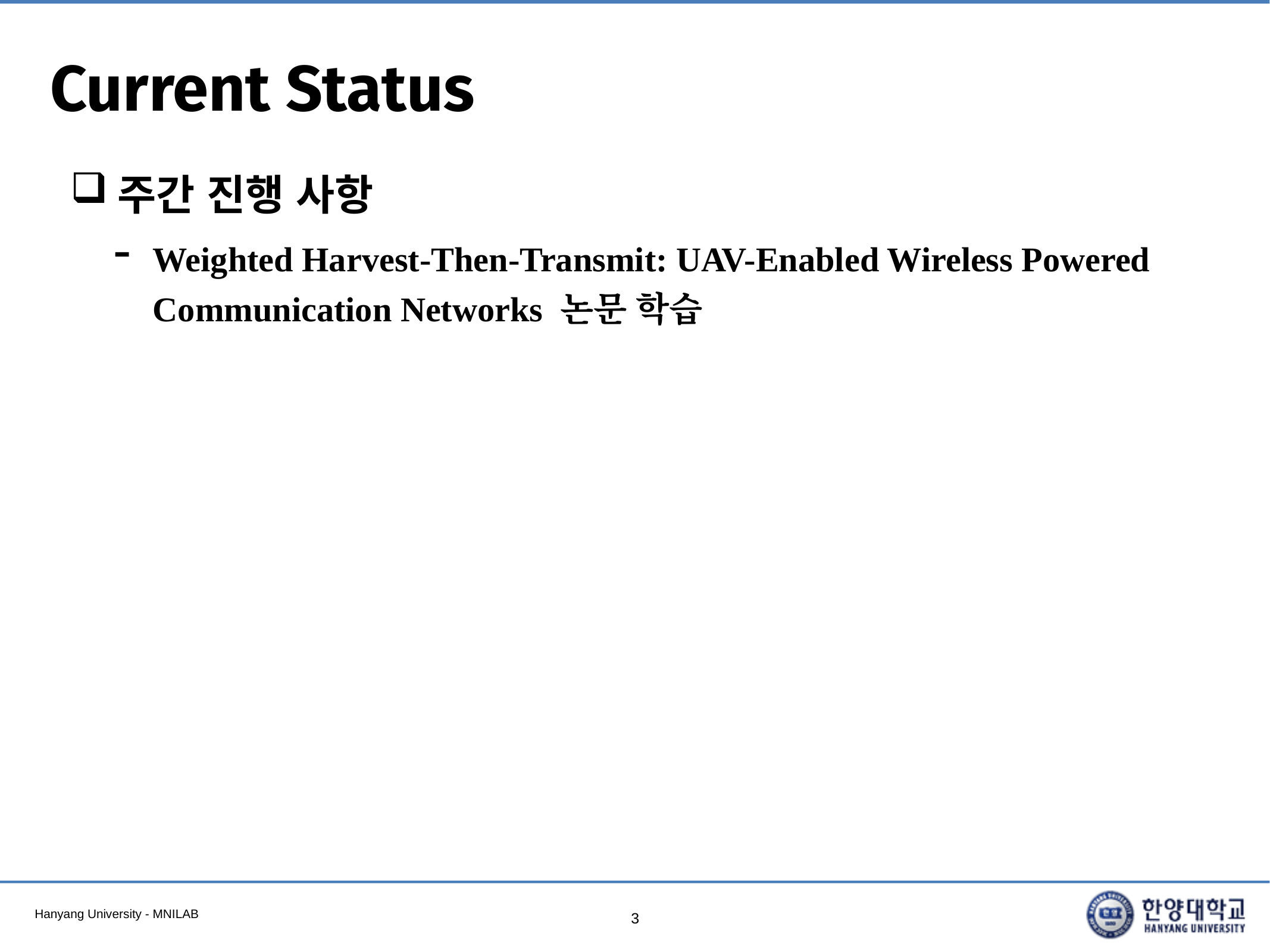

# Current Status
주간 진행 사항
Weighted Harvest-Then-Transmit: UAV-Enabled Wireless Powered Communication Networks 논문 학습
3